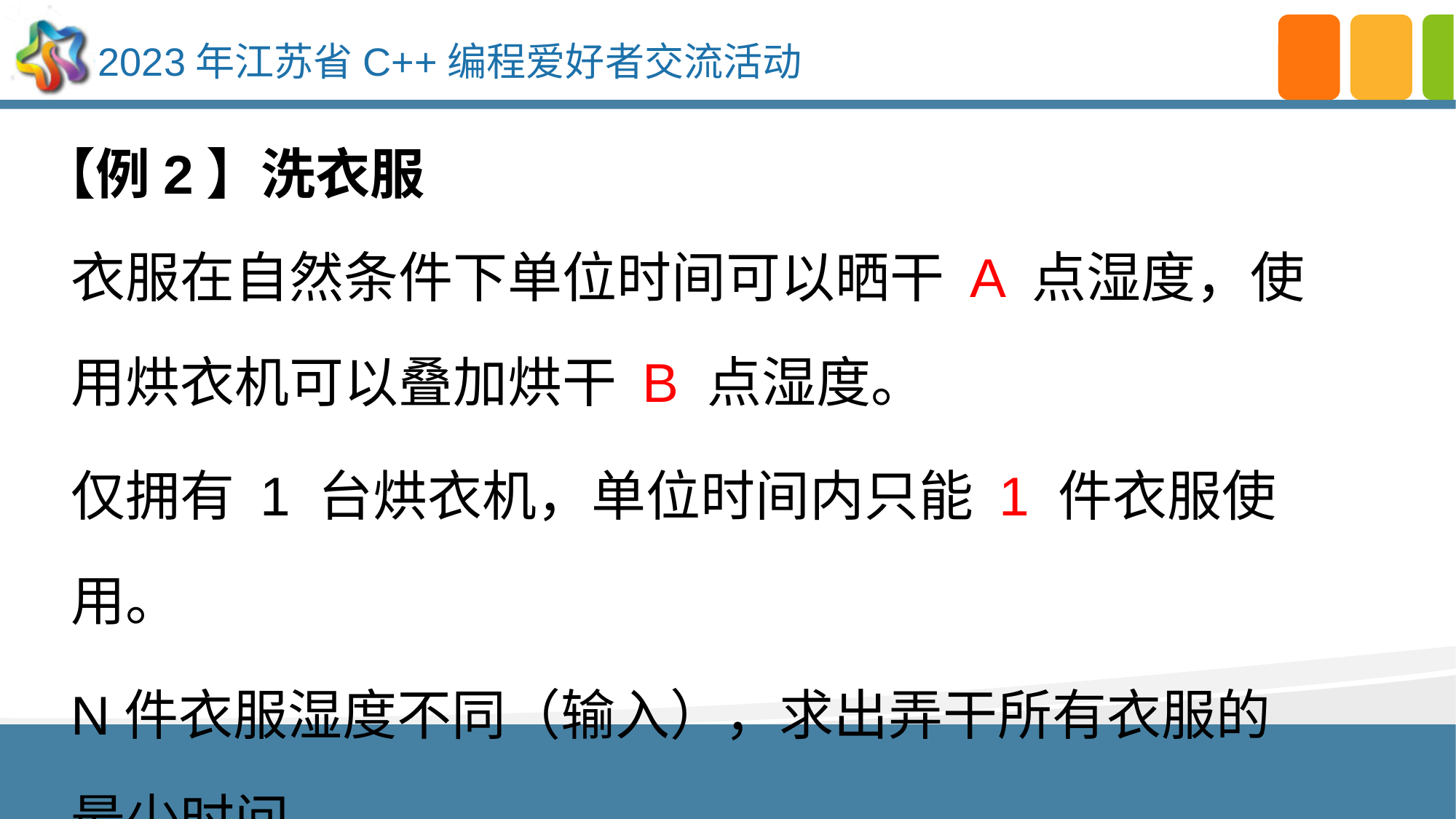

【例2】洗衣服
衣服在自然条件下单位时间可以晒干 A 点湿度，使用烘衣机可以叠加烘干 B 点湿度。
仅拥有 1 台烘衣机，单位时间内只能 1 件衣服使用。
N件衣服湿度不同（输入），求出弄干所有衣服的最少时间
（湿度为 0 为干）。
点击添加文本
点击添加文本
点击添加文本
点击添加文本